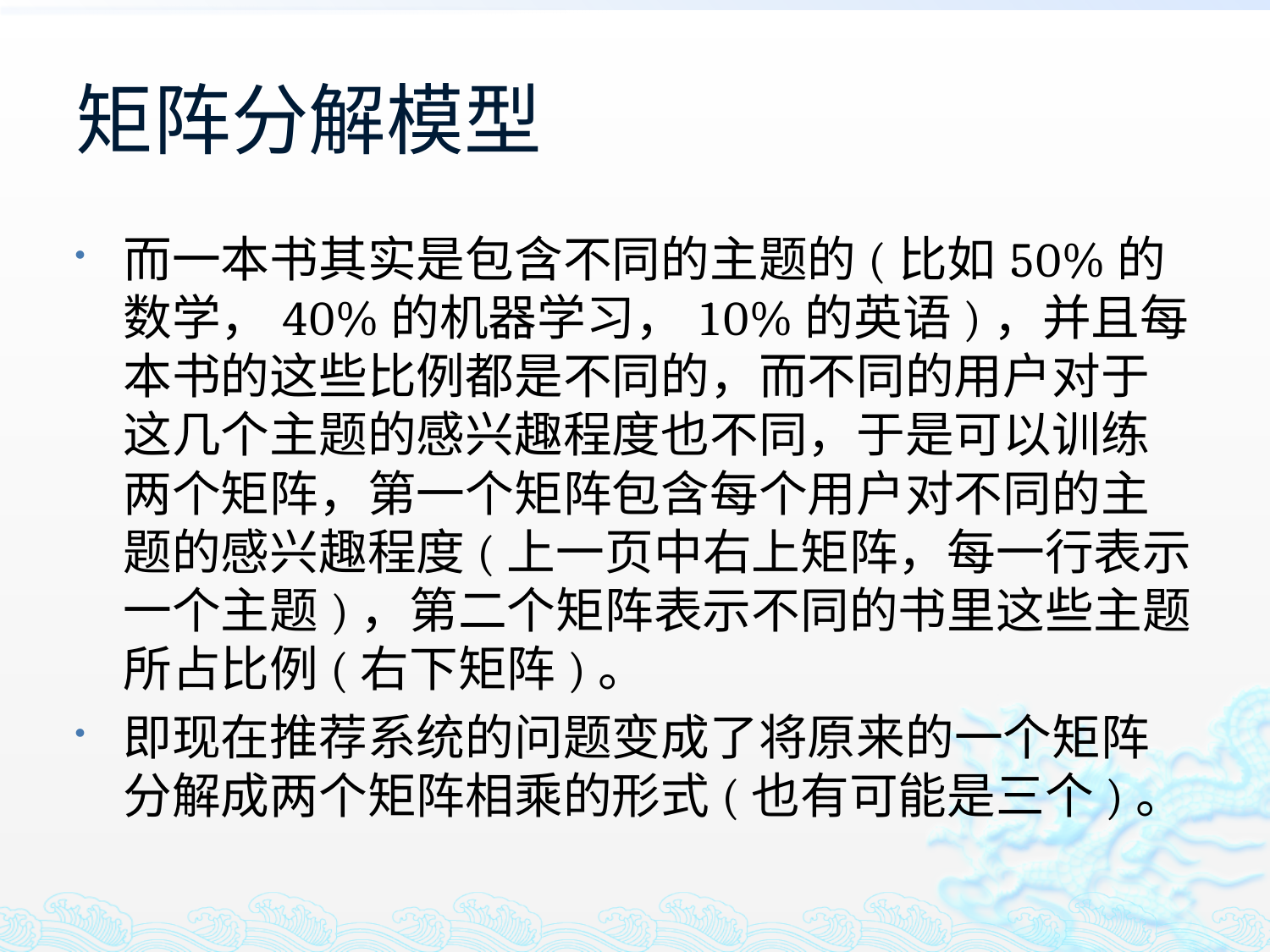

# 矩阵分解模型
而一本书其实是包含不同的主题的(比如50%的数学，40%的机器学习，10%的英语)，并且每本书的这些比例都是不同的，而不同的用户对于这几个主题的感兴趣程度也不同，于是可以训练两个矩阵，第一个矩阵包含每个用户对不同的主题的感兴趣程度(上一页中右上矩阵，每一行表示一个主题)，第二个矩阵表示不同的书里这些主题所占比例(右下矩阵)。
即现在推荐系统的问题变成了将原来的一个矩阵分解成两个矩阵相乘的形式(也有可能是三个)。